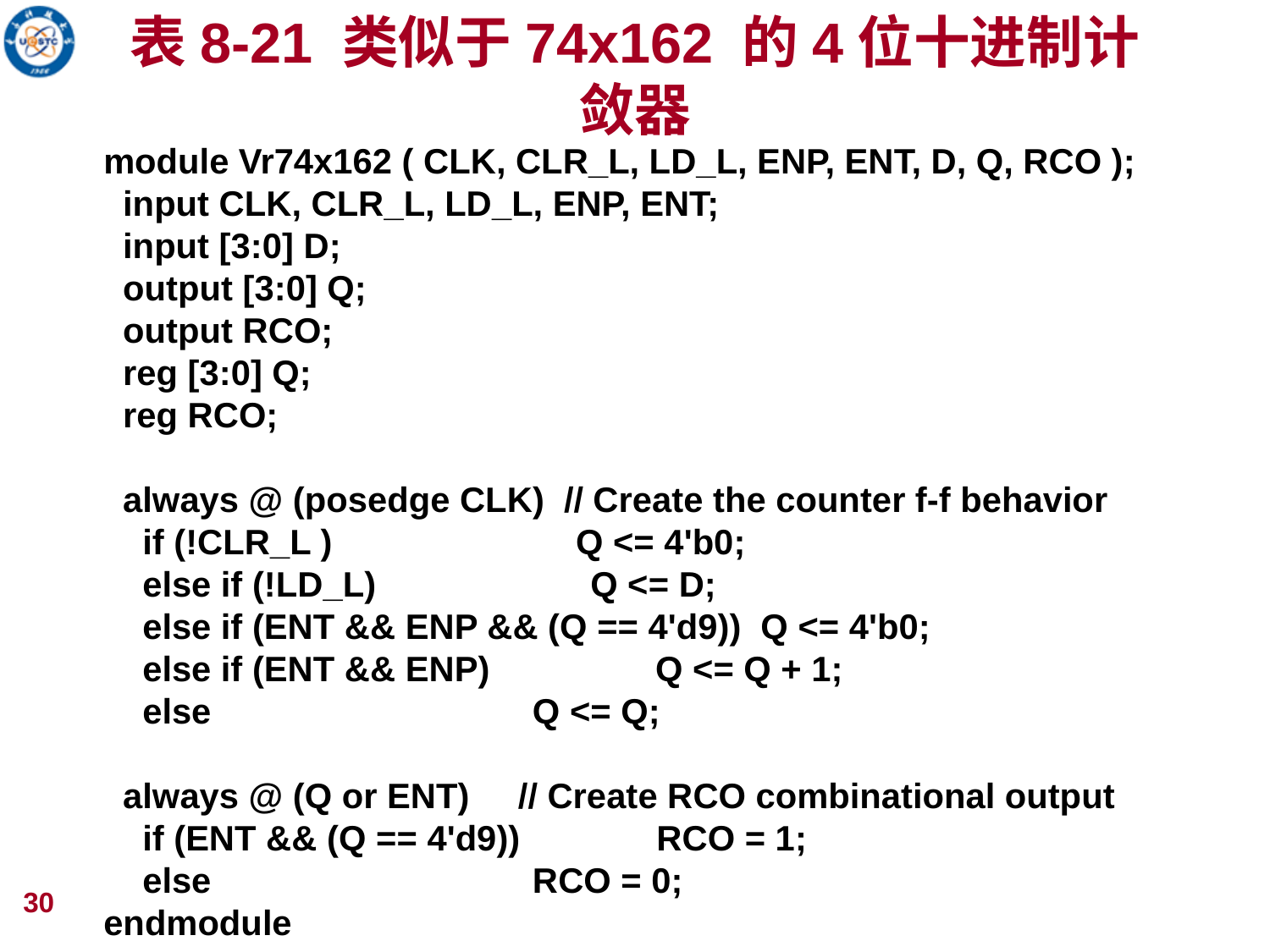

# 表8-21 类似于74x162 的4位十进制计敛器
module Vr74x162 ( CLK, CLR_L, LD_L, ENP, ENT, D, Q, RCO );
  input CLK, CLR_L, LD_L, ENP, ENT;
  input [3:0] D;
  output [3:0] Q;
  output RCO;
  reg [3:0] Q;
  reg RCO;

  always @ (posedge CLK)  // Create the counter f-f behavior
    if (!CLR_L )                         Q <= 4'b0;
    else if (!LD_L)                      Q <= D;
    else if (ENT && ENP && (Q == 4'd9))  Q <= 4'b0;
    else if (ENT && ENP)                 Q <= Q + 1;
    else                                 Q <= Q;

  always @ (Q or ENT)     // Create RCO combinational output
    if (ENT && (Q == 4'd9))              RCO = 1;
    else                                 RCO = 0;
endmodule
30